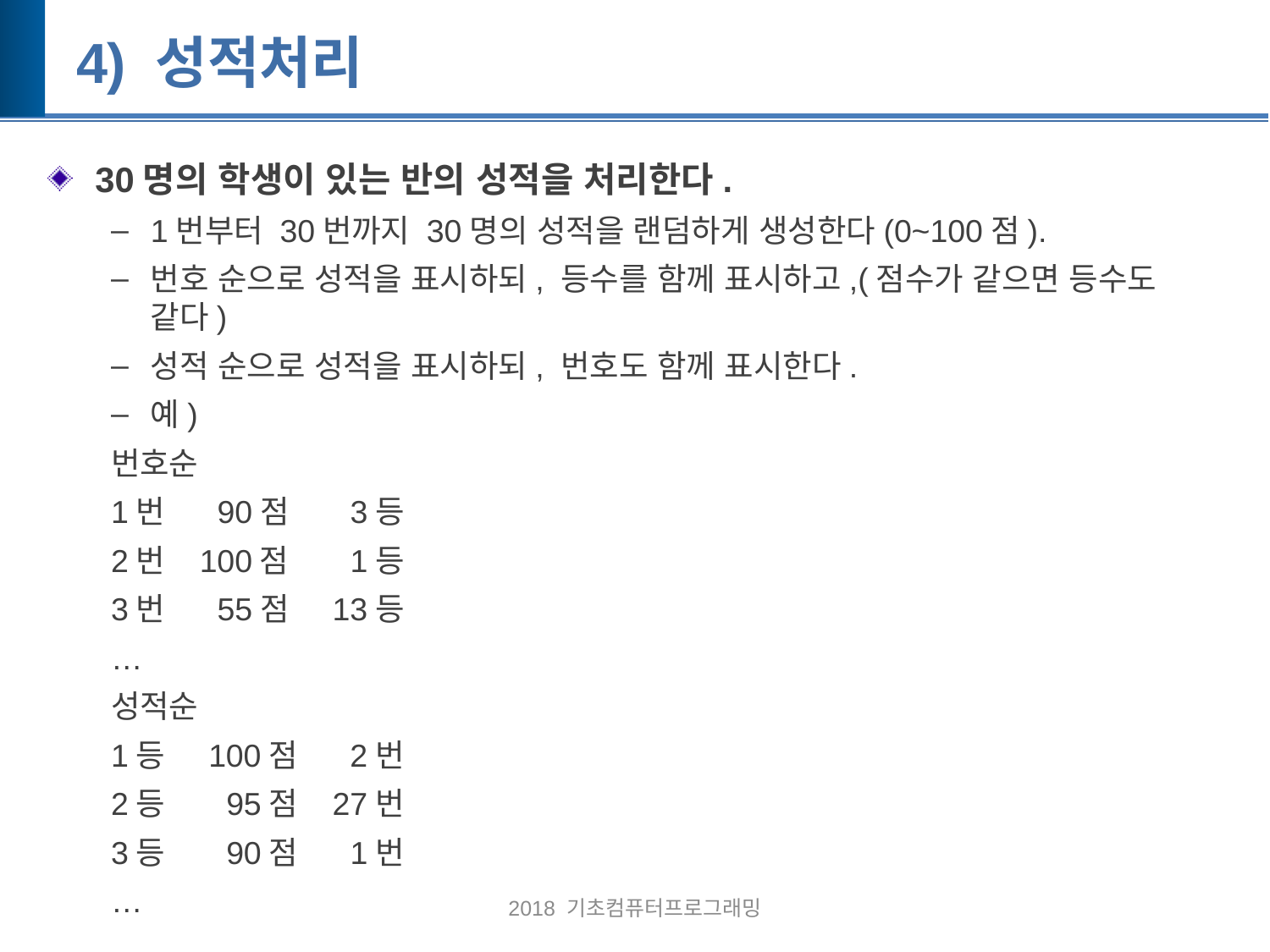

# 4) 성적처리
30명의 학생이 있는 반의 성적을 처리한다.
1번부터 30번까지 30명의 성적을 랜덤하게 생성한다(0~100점).
번호 순으로 성적을 표시하되, 등수를 함께 표시하고,(점수가 같으면 등수도 같다)
성적 순으로 성적을 표시하되, 번호도 함께 표시한다.
예)
번호순
1번     90점      3등
2번   100점      1등
3번     55점    13등
…
성적순
1등    100점     2번
2등      95점   27번
3등      90점     1번
…
2018 기초컴퓨터프로그래밍